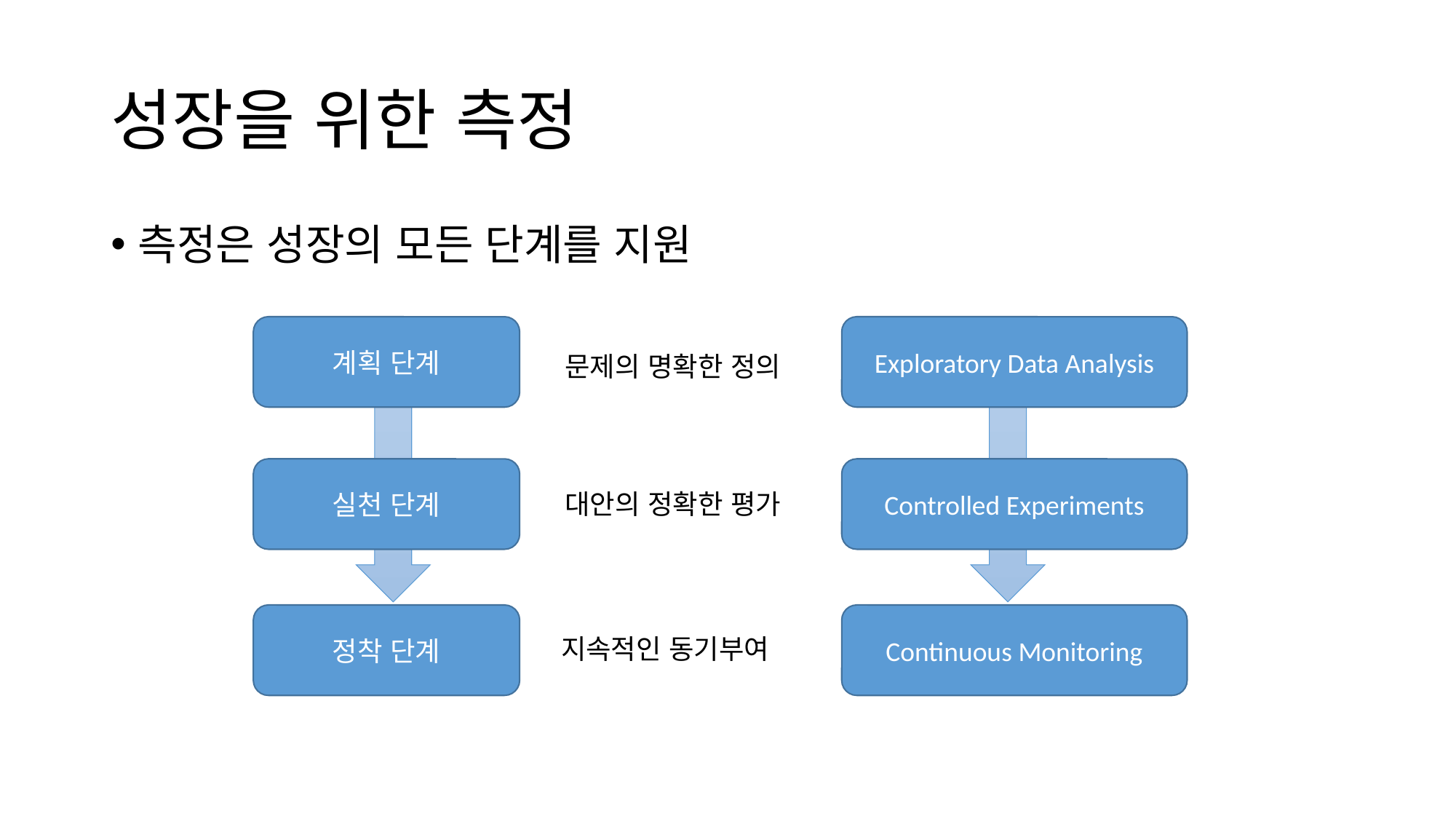

# 성장을 위한 측정
측정은 성장의 모든 단계를 지원
계획 단계
Exploratory Data Analysis
문제의 명확한 정의

실천 단계
Controlled Experiments
대안의 정확한 평가
정착 단계
Continuous Monitoring
지속적인 동기부여